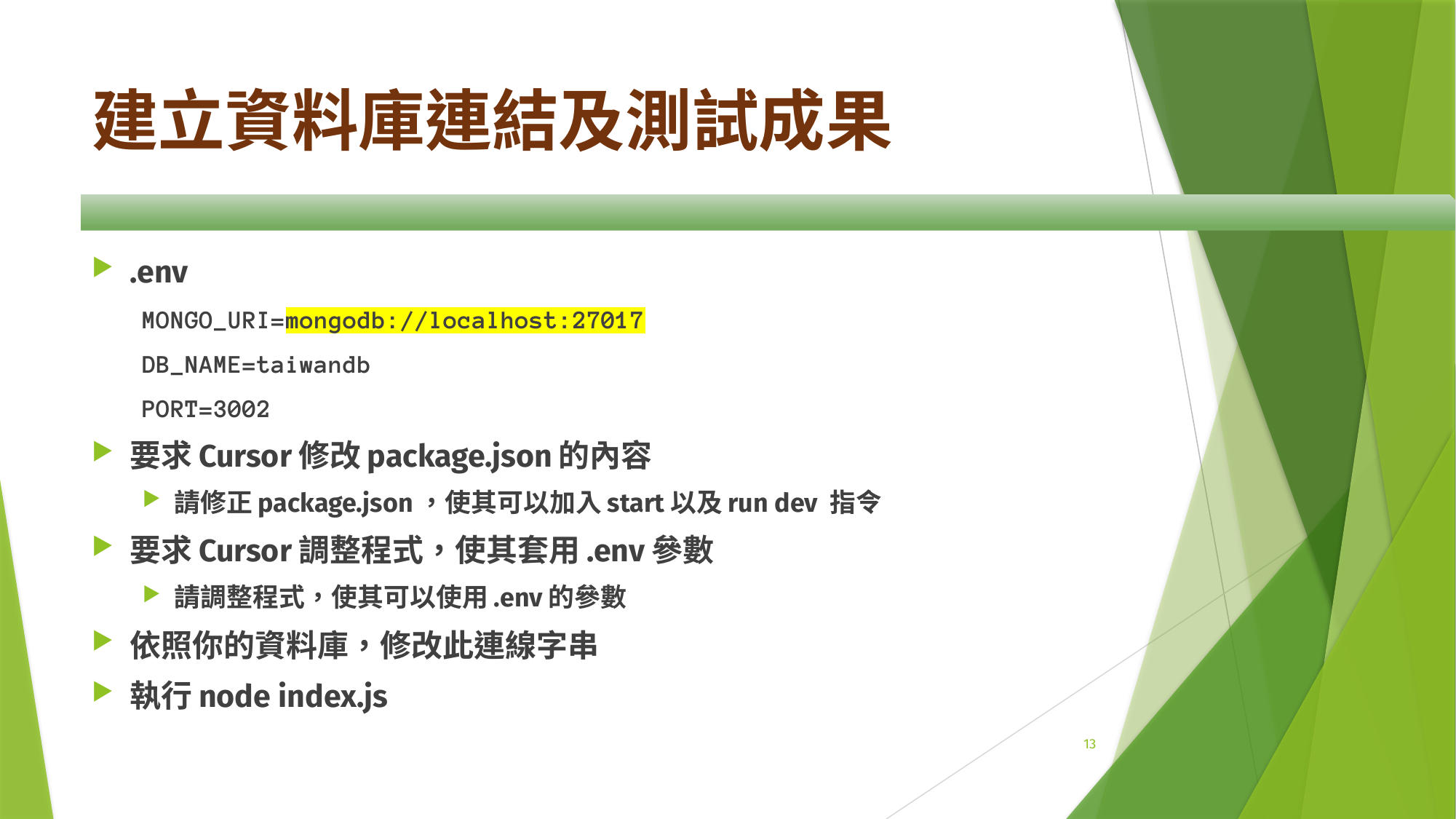

# 建立資料庫連結及測試成果
.env
MONGO_URI=mongodb://localhost:27017
DB_NAME=taiwandb
PORT=3002
要求Cursor修改package.json的內容
請修正package.json，使其可以加入start以及run dev 指令
要求Cursor調整程式，使其套用.env參數
請調整程式，使其可以使用.env的參數
依照你的資料庫，修改此連線字串
執行node index.js
13